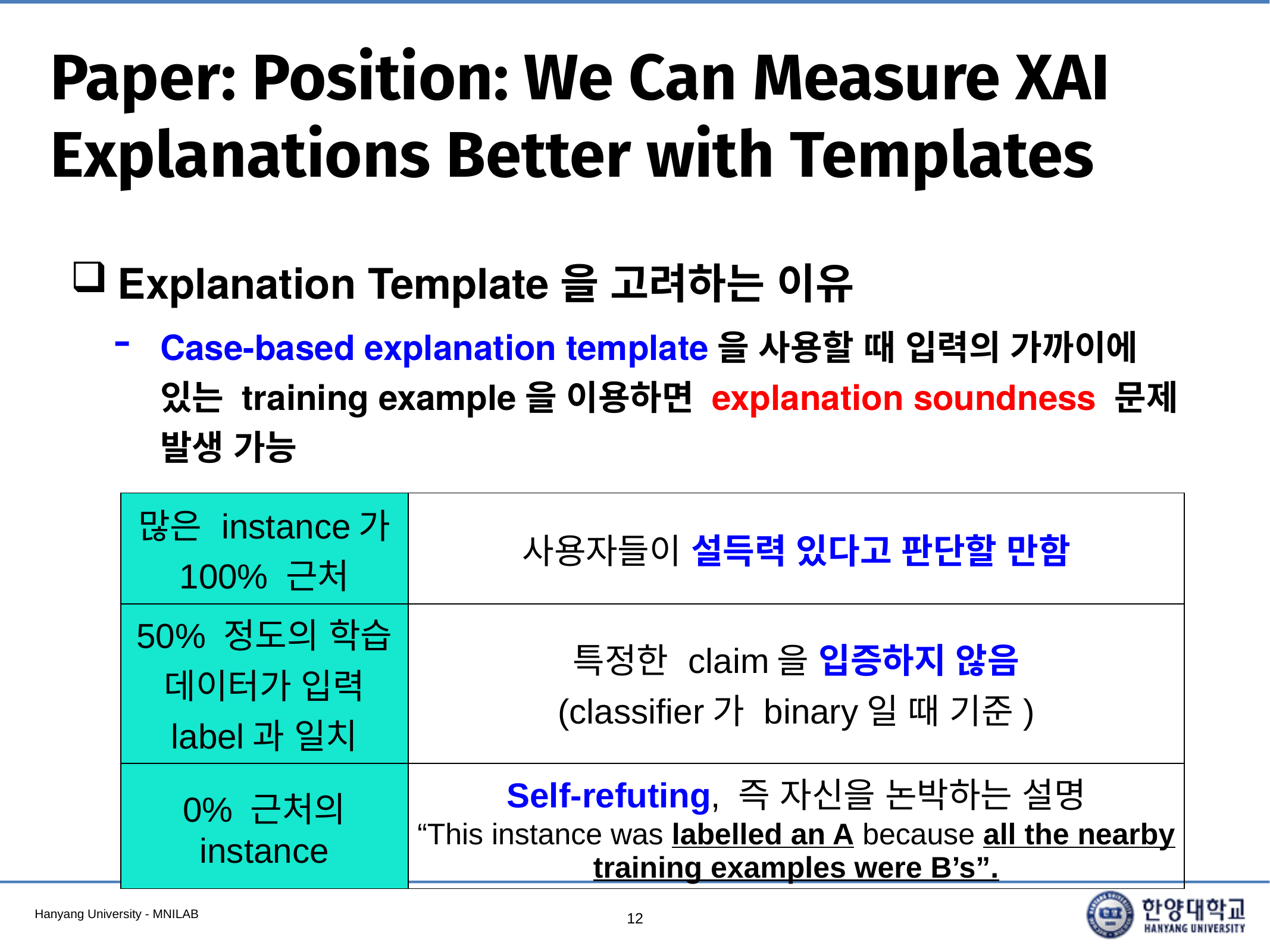

# Paper: Position: We Can Measure XAI Explanations Better with Templates
Explanation Template을 고려하는 이유
Case-based explanation template을 사용할 때 입력의 가까이에 있는 training example을 이용하면 explanation soundness 문제 발생 가능
| 많은 instance가 100% 근처 | 사용자들이 설득력 있다고 판단할 만함 |
| --- | --- |
| 50% 정도의 학습 데이터가 입력 label과 일치 | 특정한 claim을 입증하지 않음 (classifier가 binary일 때 기준) |
| 0% 근처의 instance | Self-refuting, 즉 자신을 논박하는 설명 “This instance was labelled an A because all the nearby training examples were B’s”. |
12